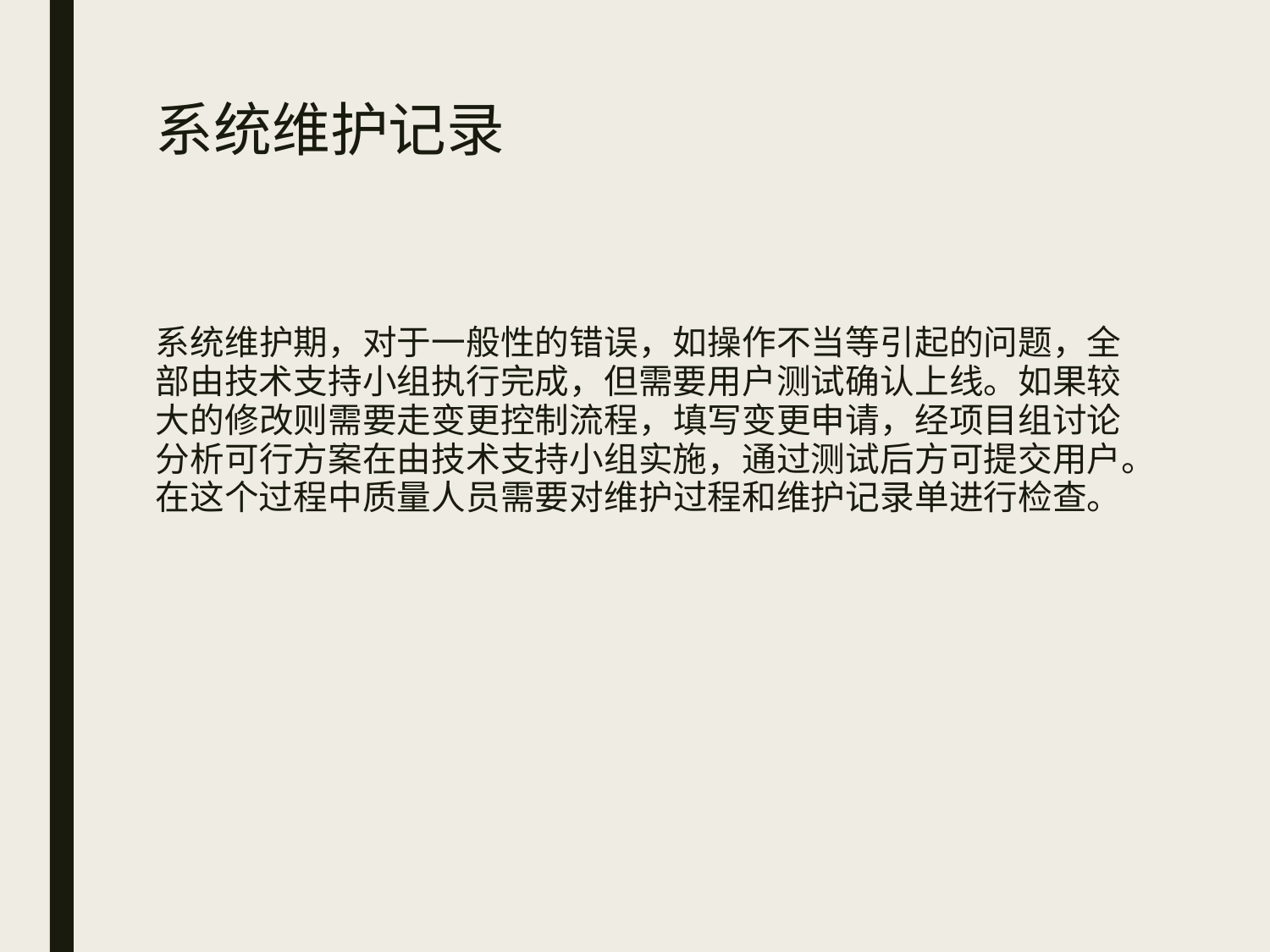

# 系统维护记录
系统维护期，对于一般性的错误，如操作不当等引起的问题，全部由技术支持小组执行完成，但需要用户测试确认上线。如果较大的修改则需要走变更控制流程，填写变更申请，经项目组讨论分析可行方案在由技术支持小组实施，通过测试后方可提交用户。在这个过程中质量人员需要对维护过程和维护记录单进行检查。